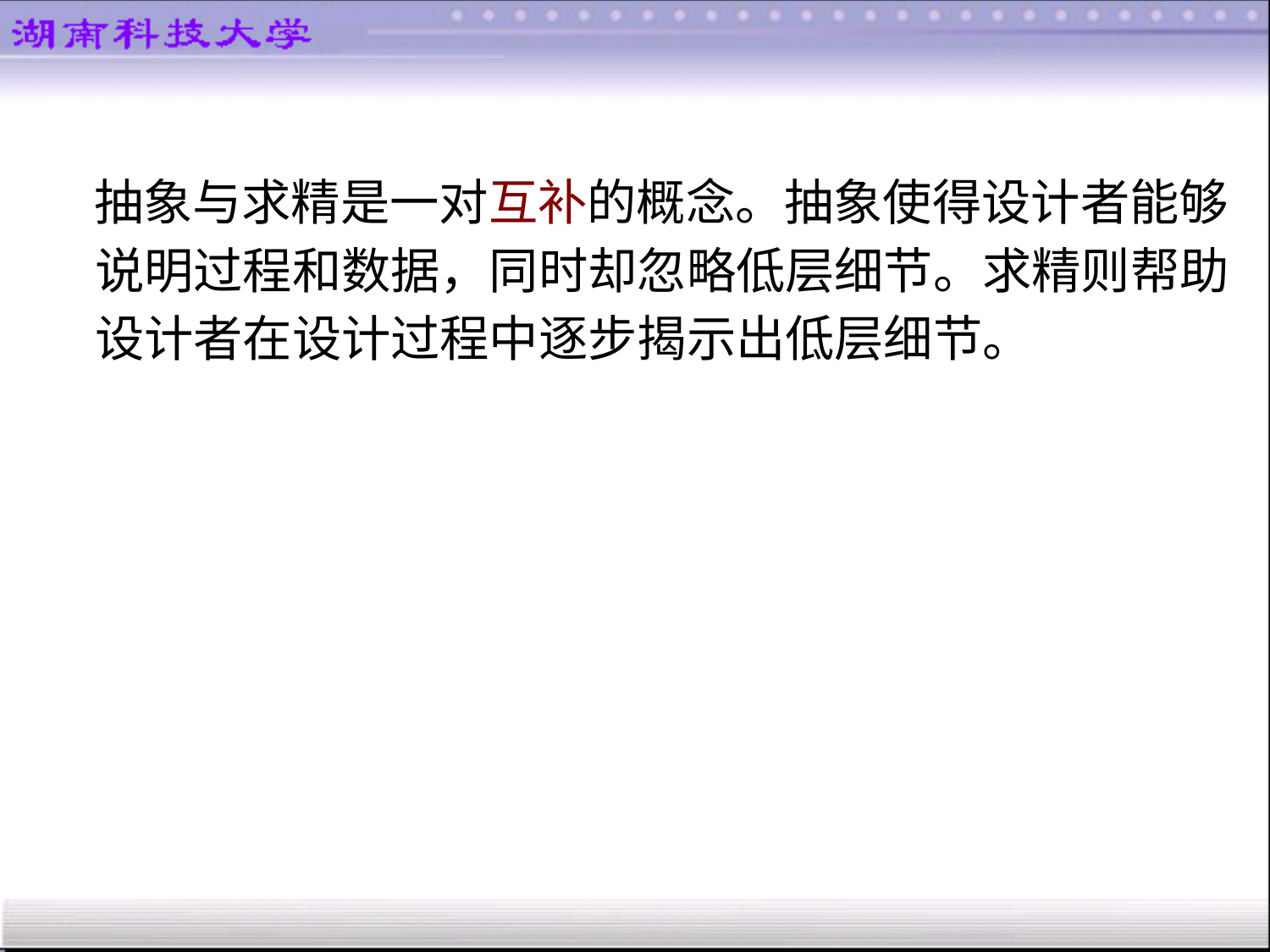

抽象与求精是一对互补的概念。抽象使得设计者能够说明过程和数据，同时却忽略低层细节。求精则帮助设计者在设计过程中逐步揭示出低层细节。